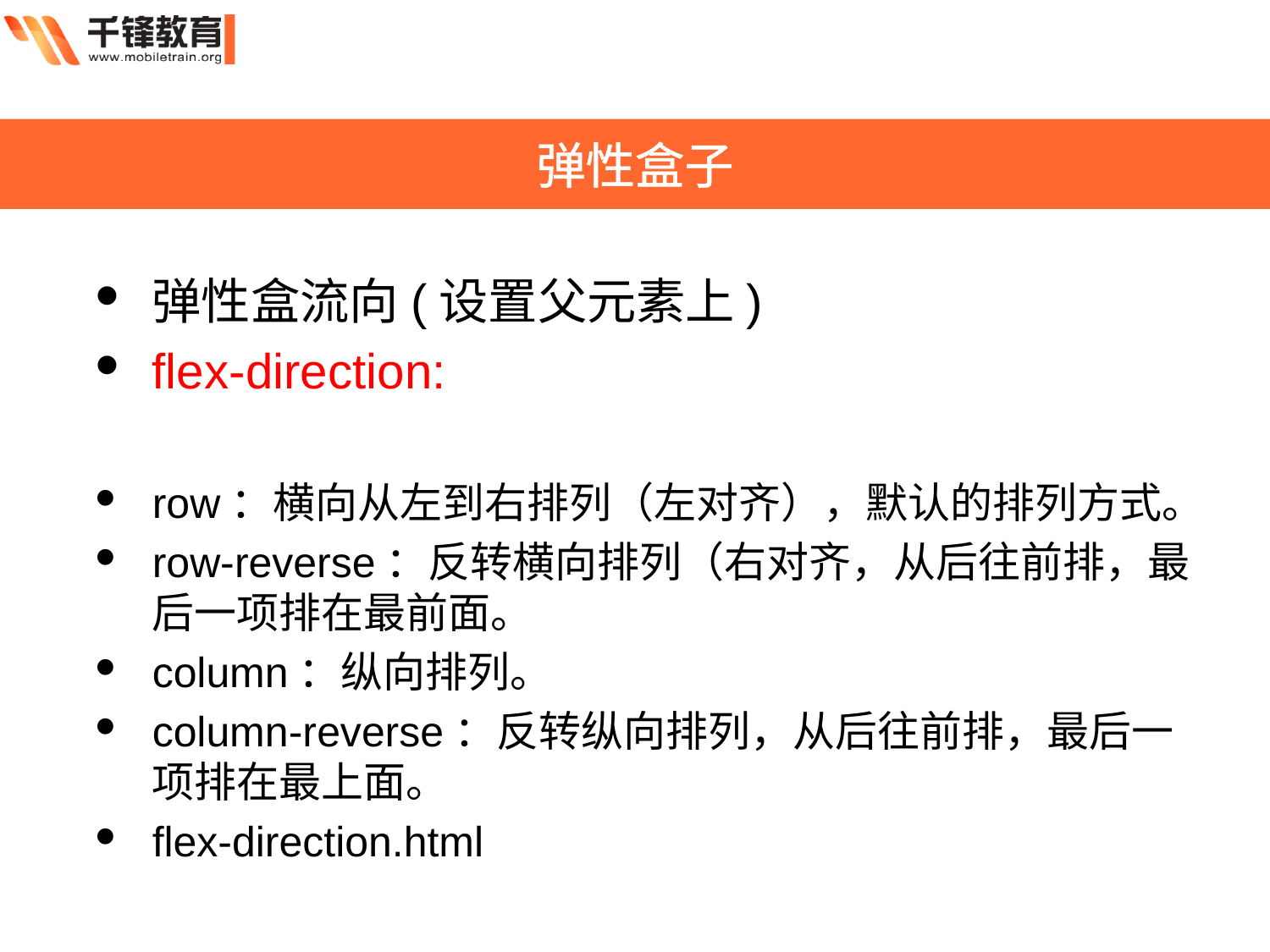

弹性盒子
弹性盒流向(设置父元素上)
flex-direction:

row：横向从左到右排列（左对齐），默认的排列方式。
row-reverse：反转横向排列（右对齐，从后往前排，最后一项排在最前面。
column：纵向排列。
column-reverse：反转纵向排列，从后往前排，最后一项排在最上面。
flex-direction.html